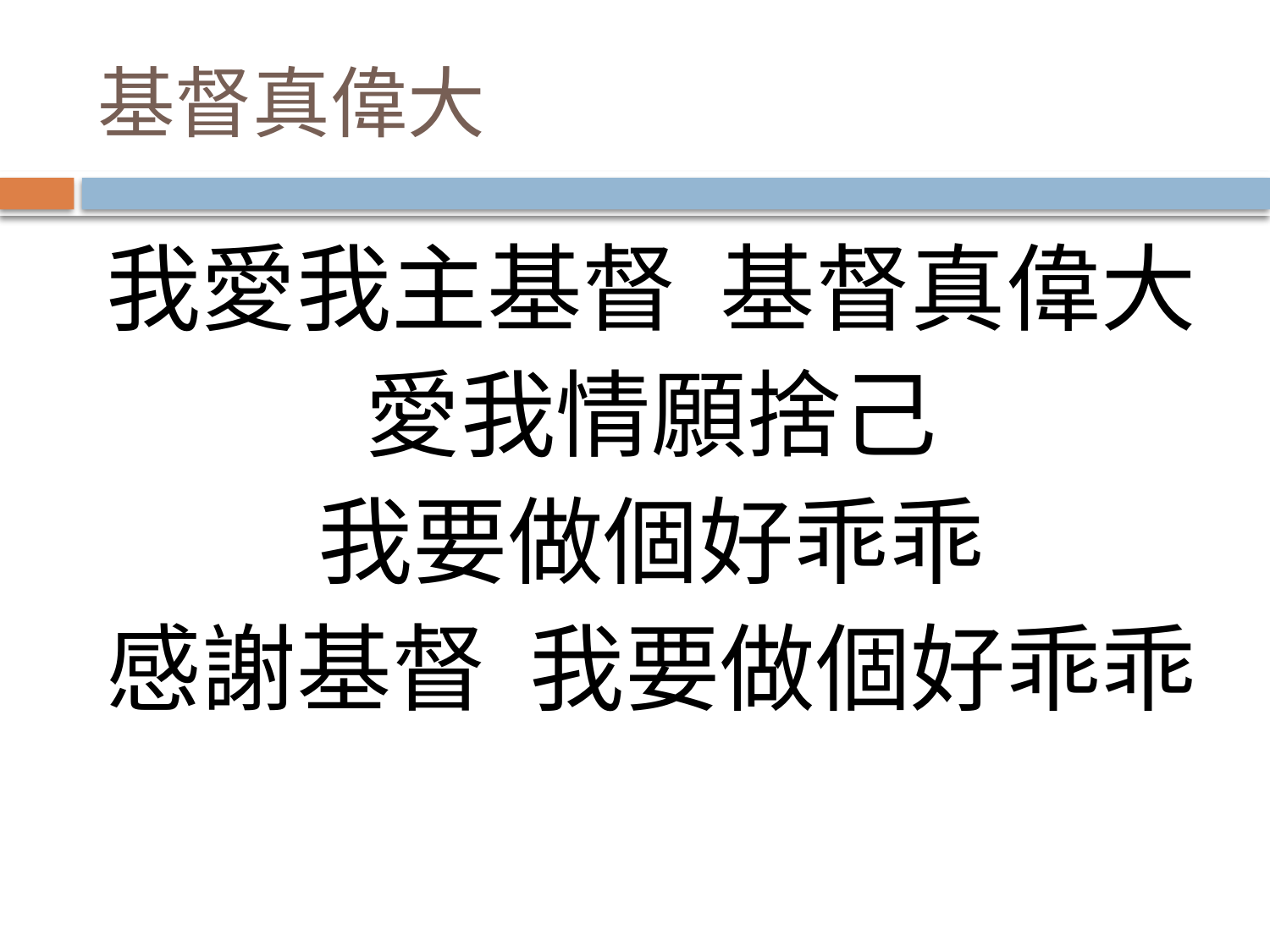

# 基督真偉大
我愛我主基督  基督真偉大
愛我情願捨己
我要做個好乖乖
感謝基督  我要做個好乖乖